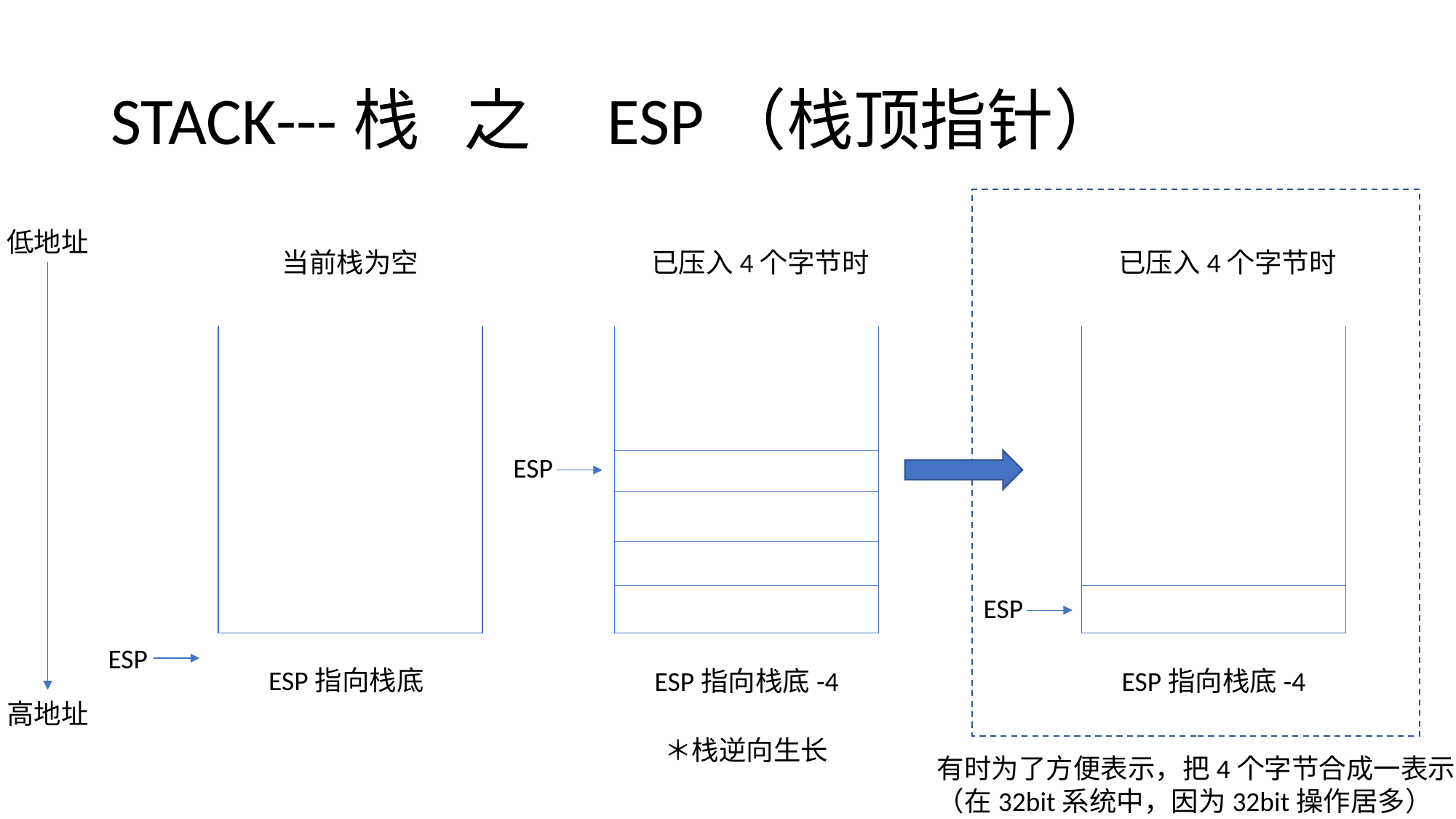

# STACK---栈   之    ESP（栈顶指针）

低地址
当前栈为空
已压入4个字节时
已压入4个字节时
ESP

ESP
ESP
ESP指向栈底
ESP指向栈底-4
ESP指向栈底-4
高地址
＊栈逆向生长
有时为了方便表示，把4个字节合成一表示
（在32bit系统中，因为32bit操作居多）